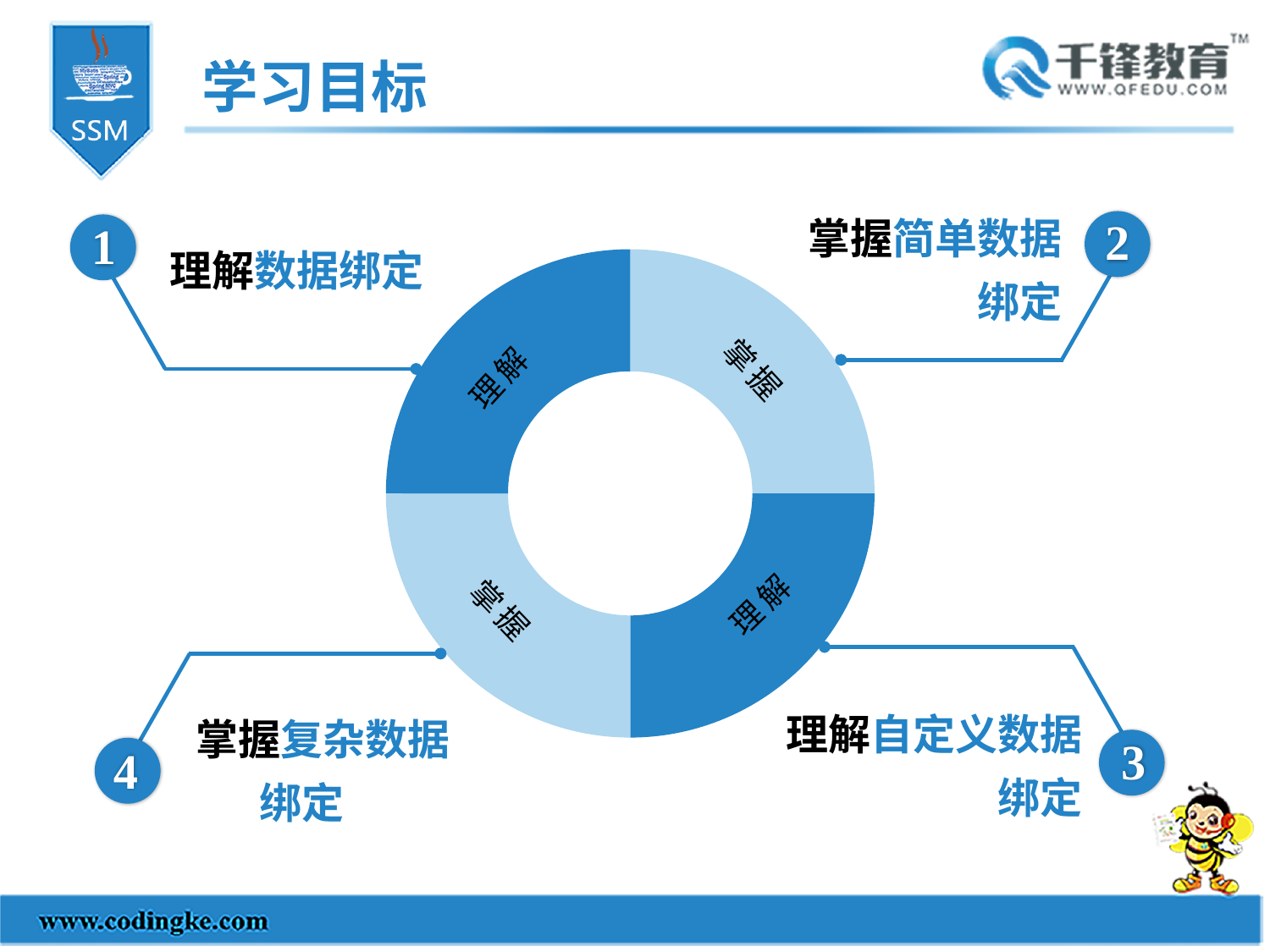

学习目标
掌握简单数据绑定
2

1

理解数据绑定

### Chart

| Category | 销售额 |
|---|---|
| 掌握知识 | 2.5 |
| 理解知识 | 2.5 |
| 熟悉知识 | 2.5 |
| 了解知识 | 2.5 |
理解
掌握
理解
掌握
理解自定义数据绑定
3

掌握复杂数据绑定
4